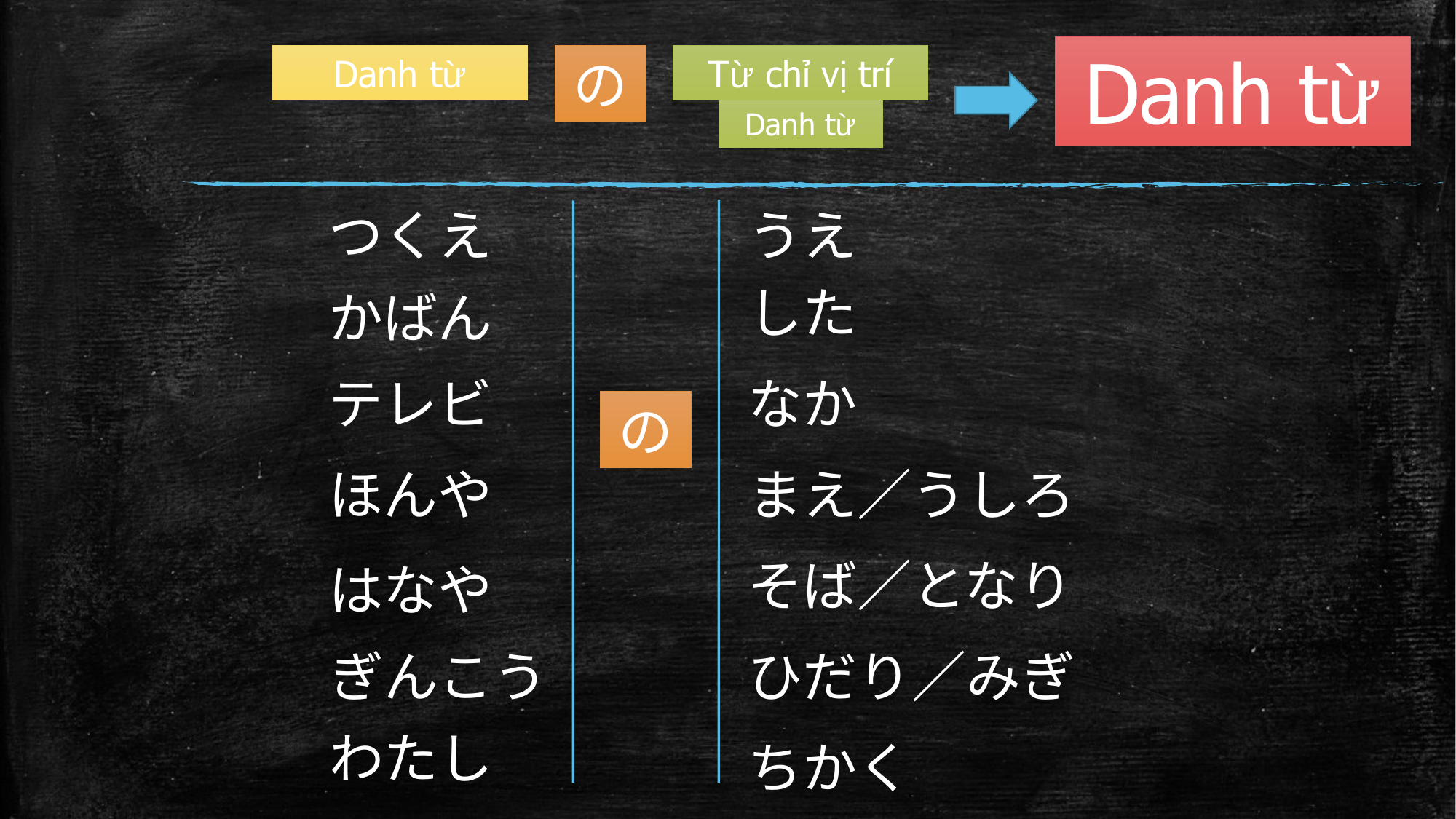

Danh từ
Danh từ
の
Từ chỉ vị trí

Danh từ
つくえ
うえ
した
かばん
テレビ
なか
の
ほんや
まえ／うしろ
そば／となり
はなや
ぎんこう
ひだり／みぎ
わたし
ちかく